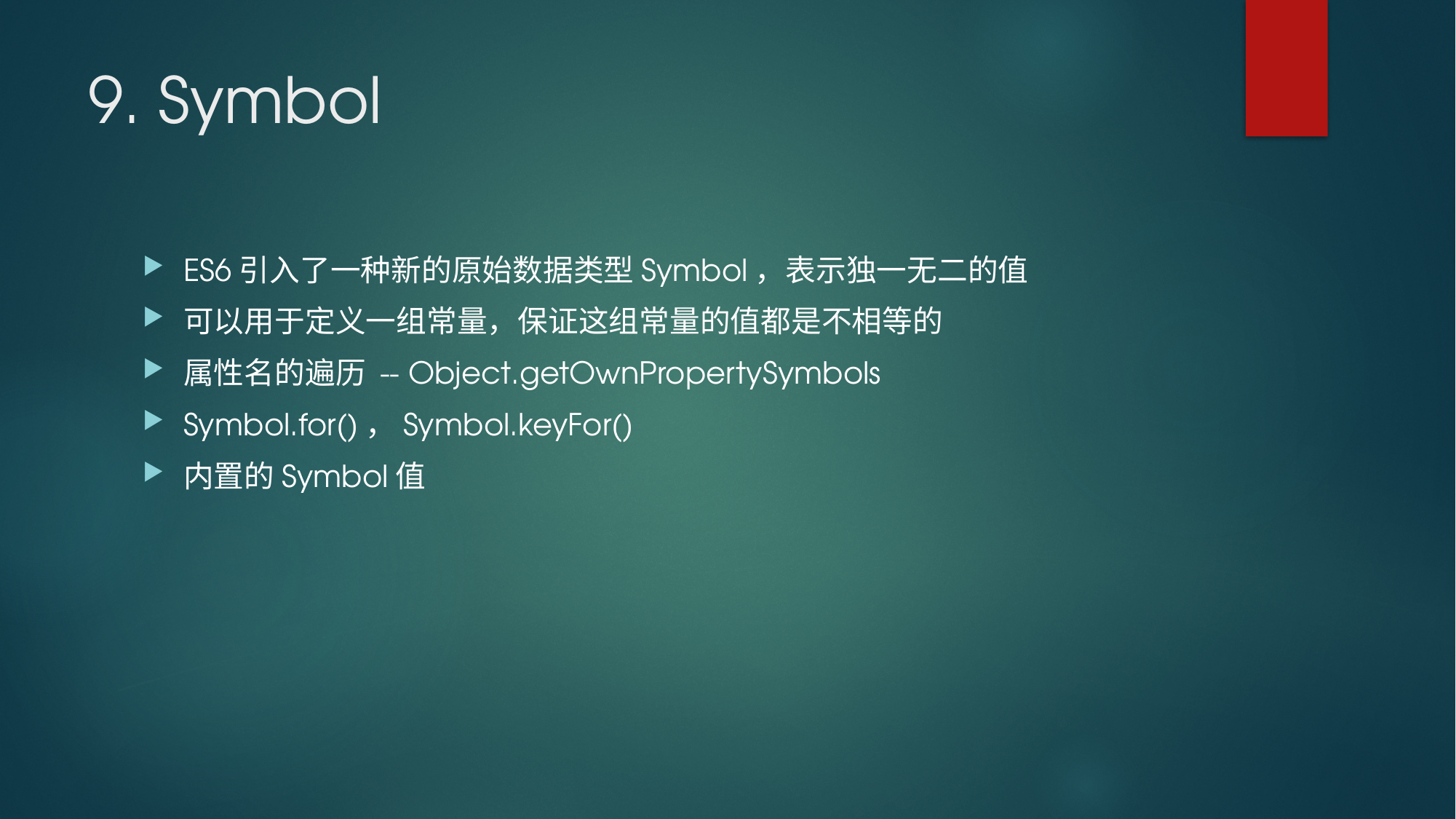

# 9. Symbol
ES6引入了一种新的原始数据类型Symbol，表示独一无二的值
可以用于定义一组常量，保证这组常量的值都是不相等的
属性名的遍历 -- Object.getOwnPropertySymbols
Symbol.for()，Symbol.keyFor()
内置的Symbol值